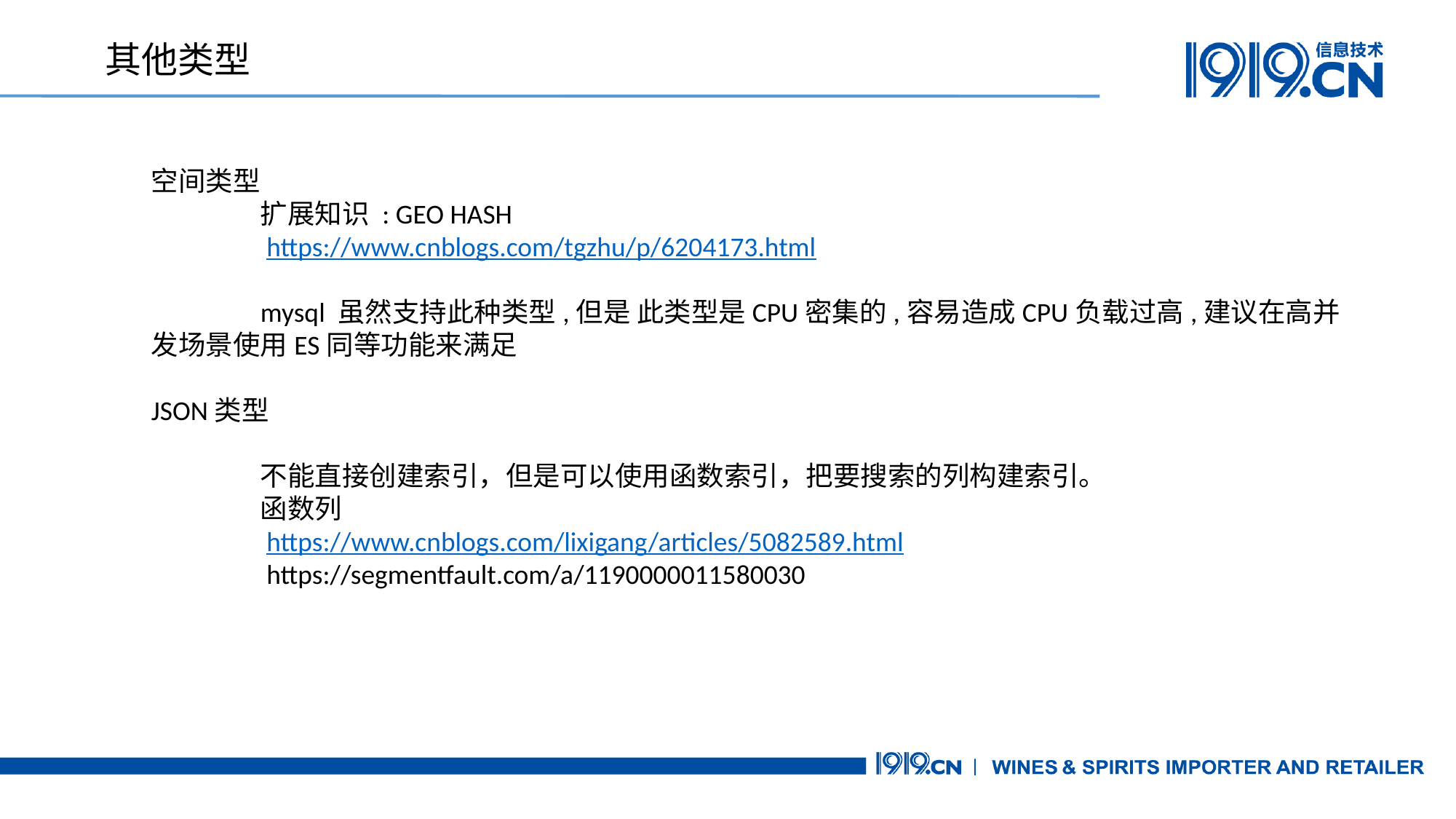

其他类型
空间类型
	扩展知识 : GEO HASH
	 https://www.cnblogs.com/tgzhu/p/6204173.html

	mysql 虽然支持此种类型,但是 此类型是CPU密集的,容易造成CPU负载过高,建议在高并发场景使用ES同等功能来满足

JSON类型

	不能直接创建索引，但是可以使用函数索引，把要搜索的列构建索引。
	函数列
	 https://www.cnblogs.com/lixigang/articles/5082589.html
	 https://segmentfault.com/a/1190000011580030

14